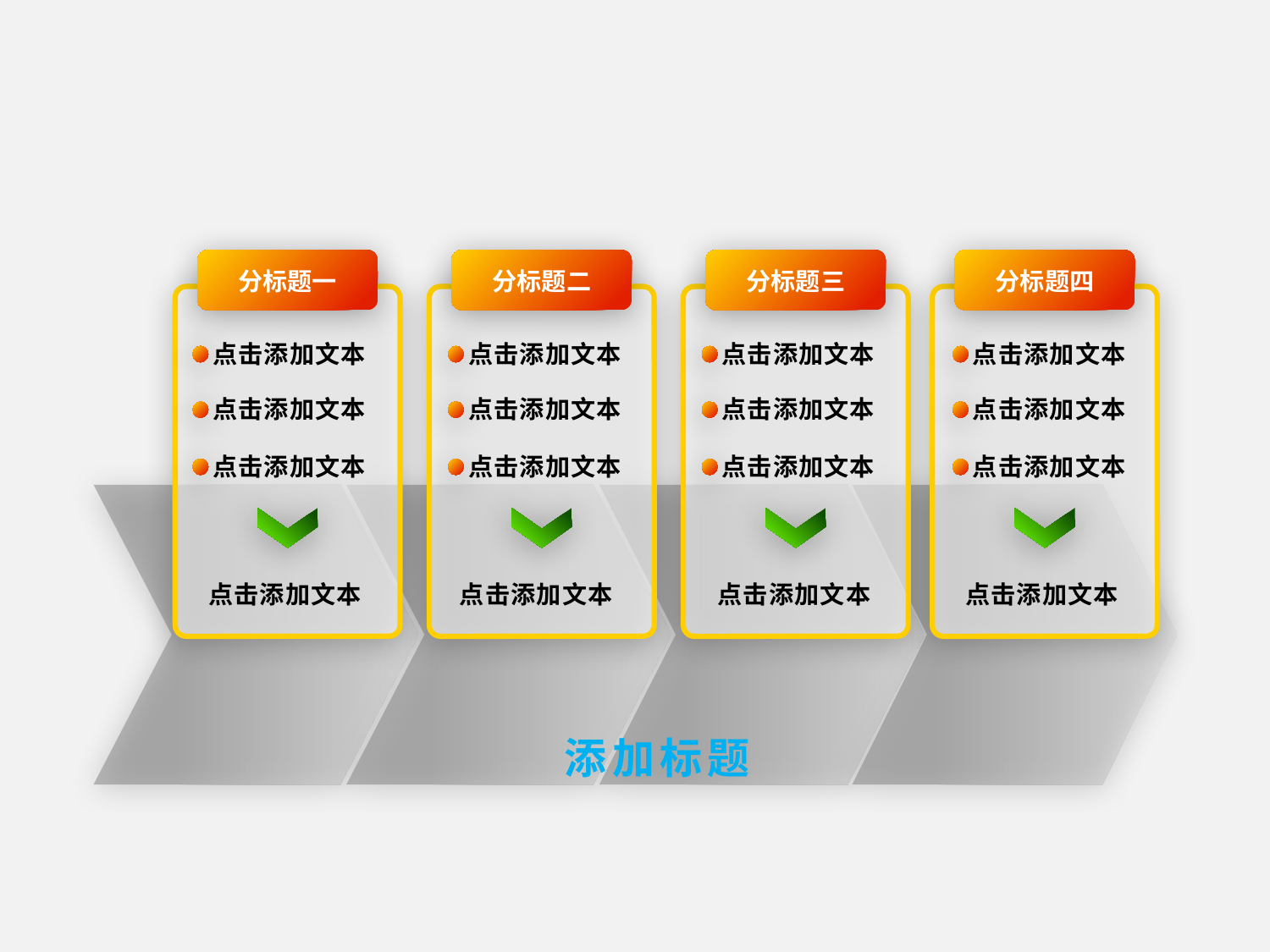

分标题一
分标题二
分标题三
分标题四

点击添加文本
点击添加文本
点击添加文本
点击添加文本

点击添加文本
点击添加文本
点击添加文本
点击添加文本

点击添加文本
点击添加文本
点击添加文本
点击添加文本

点击添加文本
点击添加文本
点击添加文本
点击添加文本
添加标题